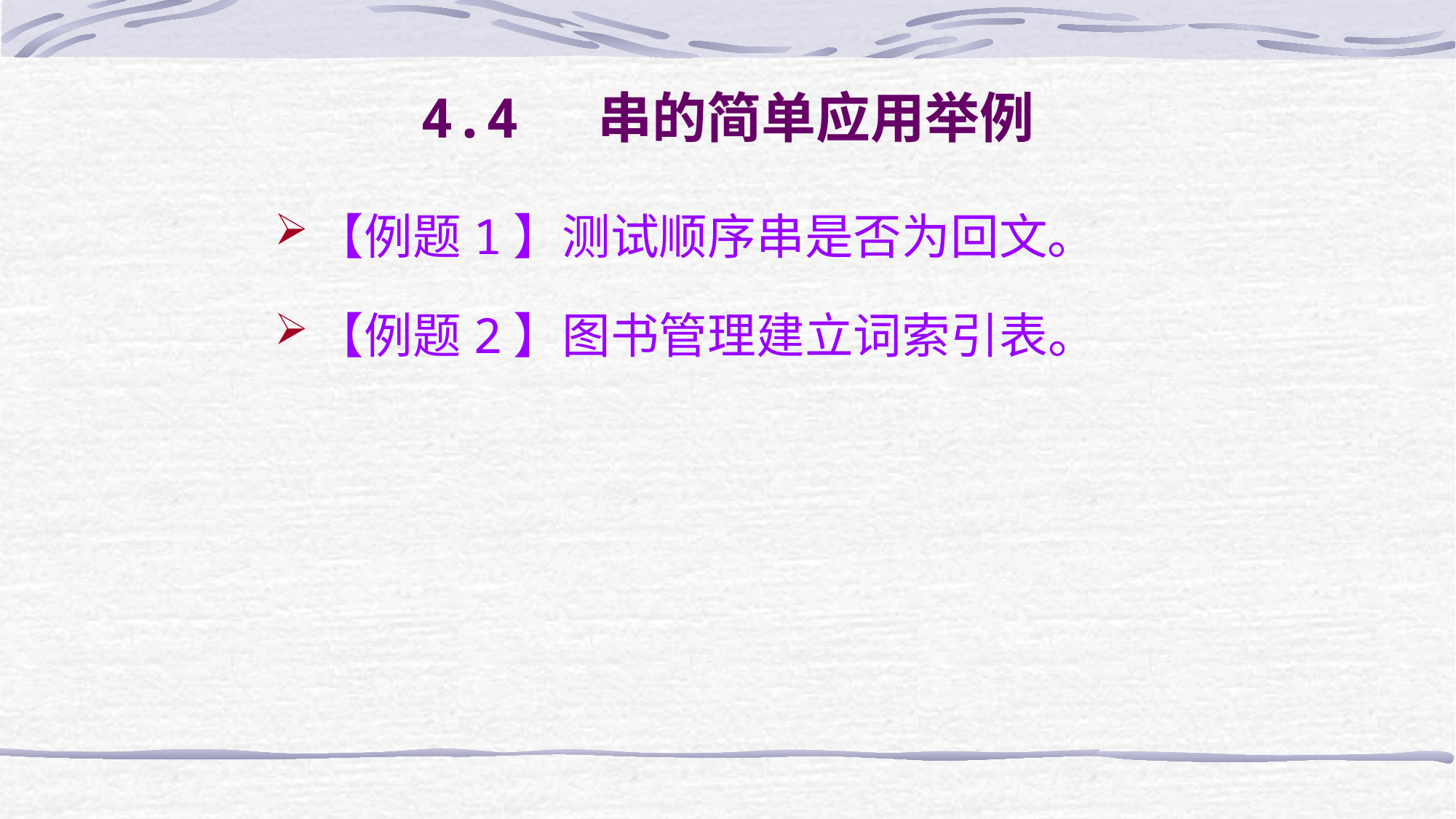

# 4.4  串的简单应用举例
【例题1】测试顺序串是否为回文。
【例题2】图书管理建立词索引表。
31